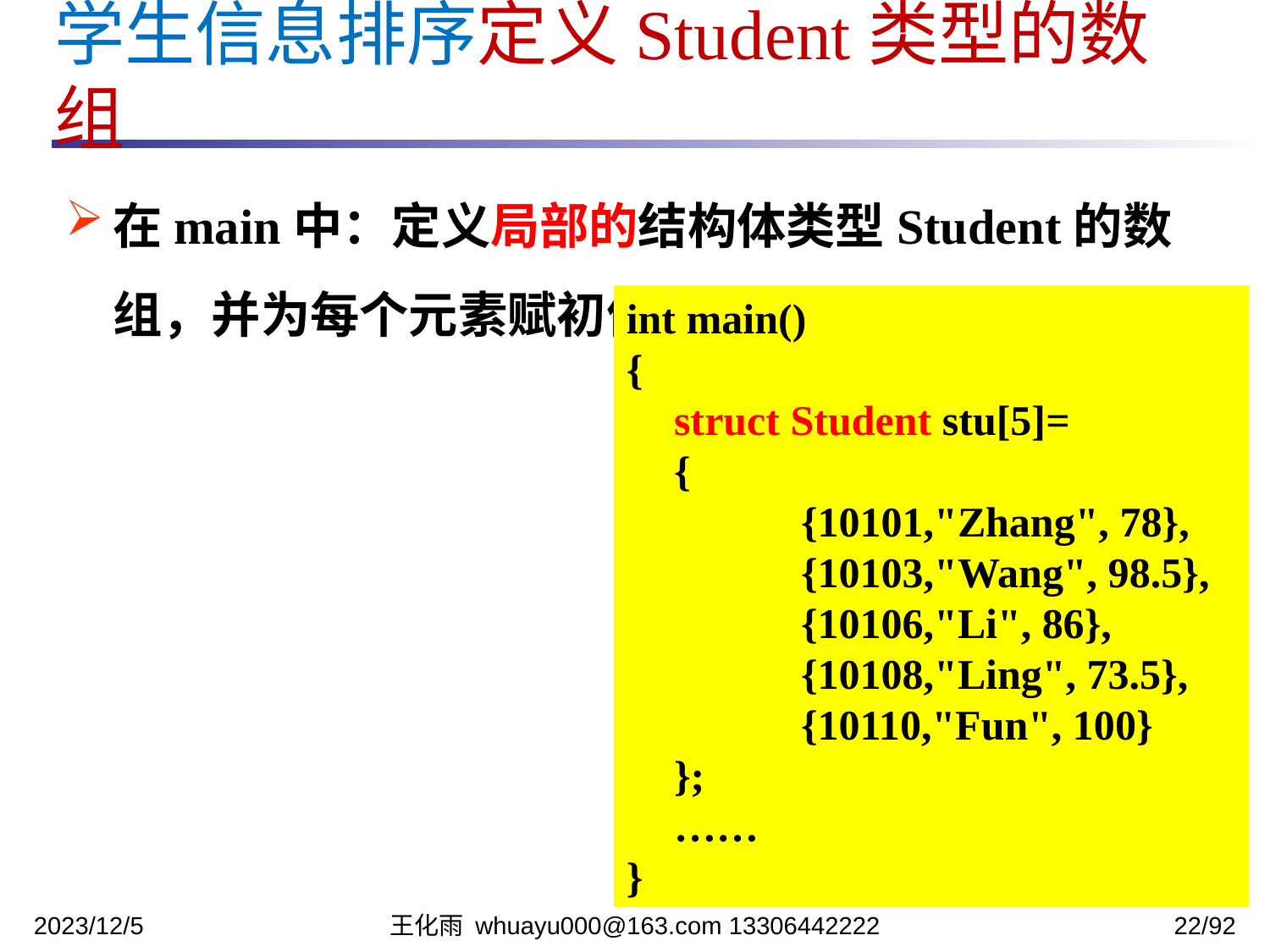

学生信息排序定义Student类型的数组
在main中：定义局部的结构体类型Student的数组，并为每个元素赋初值：
int main()
{
	struct Student stu[5]=
	{
		{10101,"Zhang", 78},
		{10103,"Wang", 98.5},
		{10106,"Li", 86},
		{10108,"Ling", 73.5},
		{10110,"Fun", 100}
	};
	……
}
2023/12/5
王化雨 whuayu000@163.com 13306442222
22/92